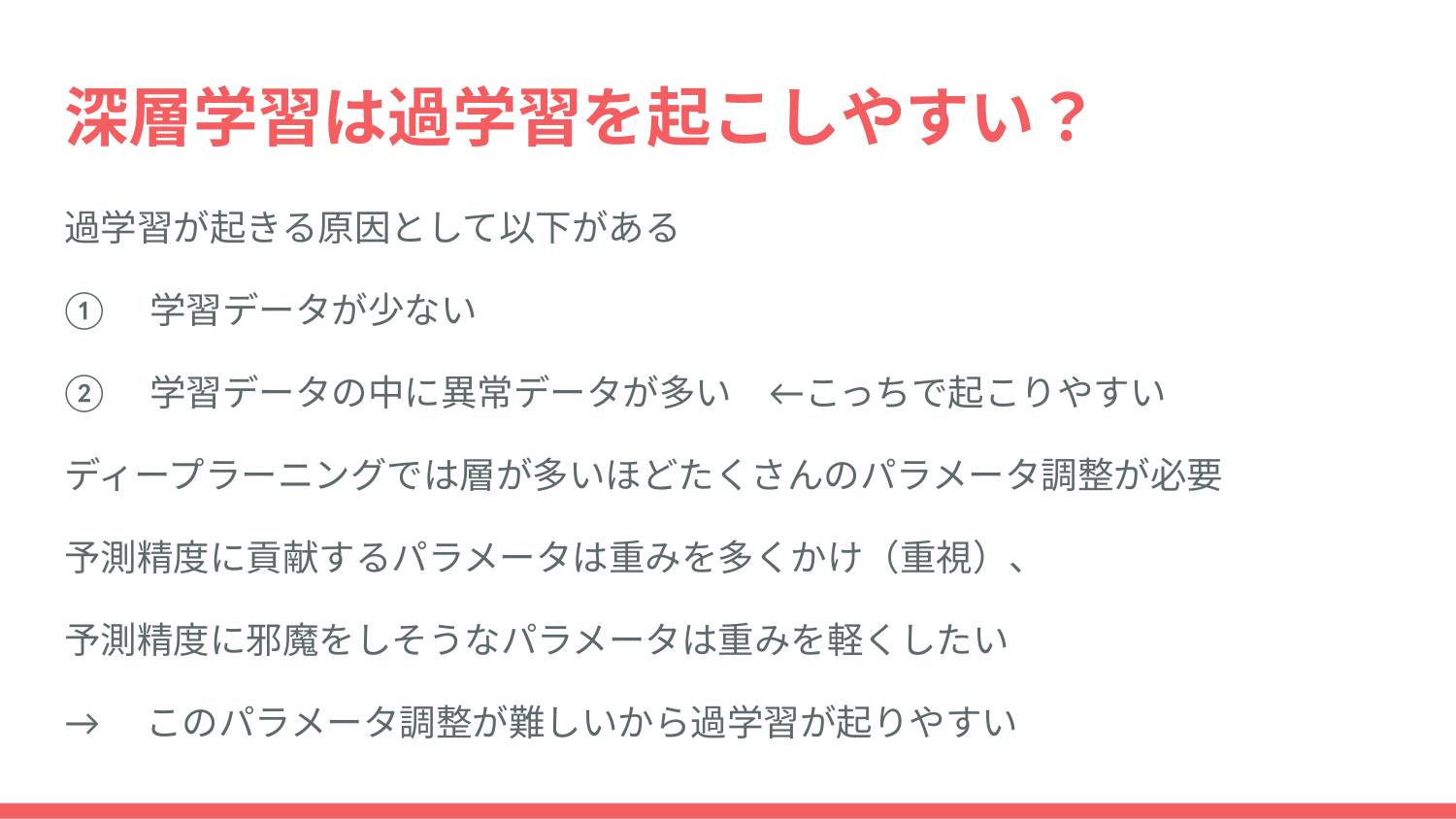

# 深層学習は過学習を起こしやすい？
過学習が起きる原因として以下がある
①　学習データが少ない
②　学習データの中に異常データが多い　←こっちで起こりやすい
ディープラーニングでは層が多いほどたくさんのパラメータ調整が必要
予測精度に貢献するパラメータは重みを多くかけ（重視）、
予測精度に邪魔をしそうなパラメータは重みを軽くしたい
→　このパラメータ調整が難しいから過学習が起りやすい